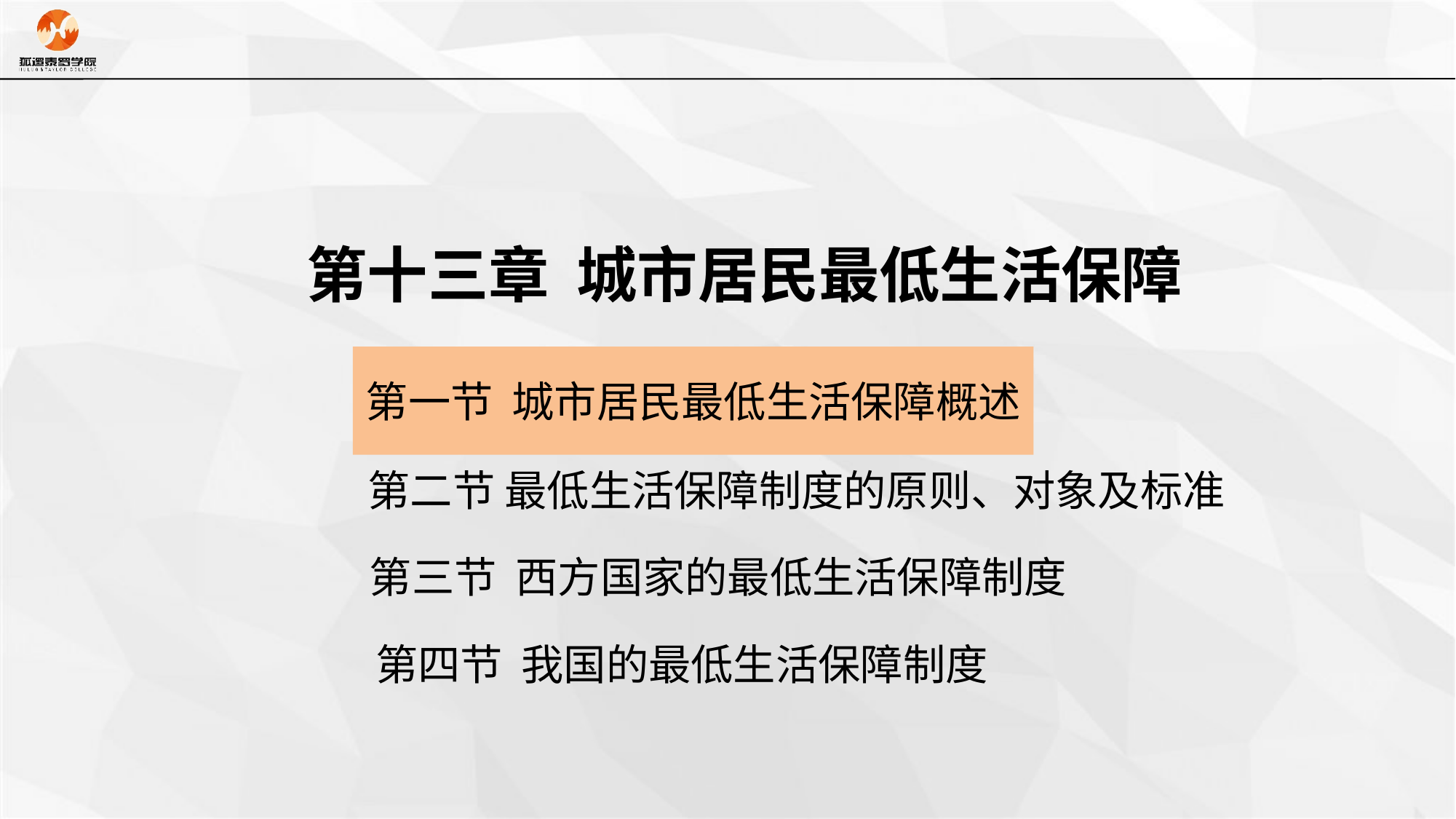

第十三章  城市居民最低生活保障
第一节  城市居民最低生活保障概述
第二节 最低生活保障制度的原则、对象及标准
第三节  西方国家的最低生活保障制度
第四节  我国的最低生活保障制度